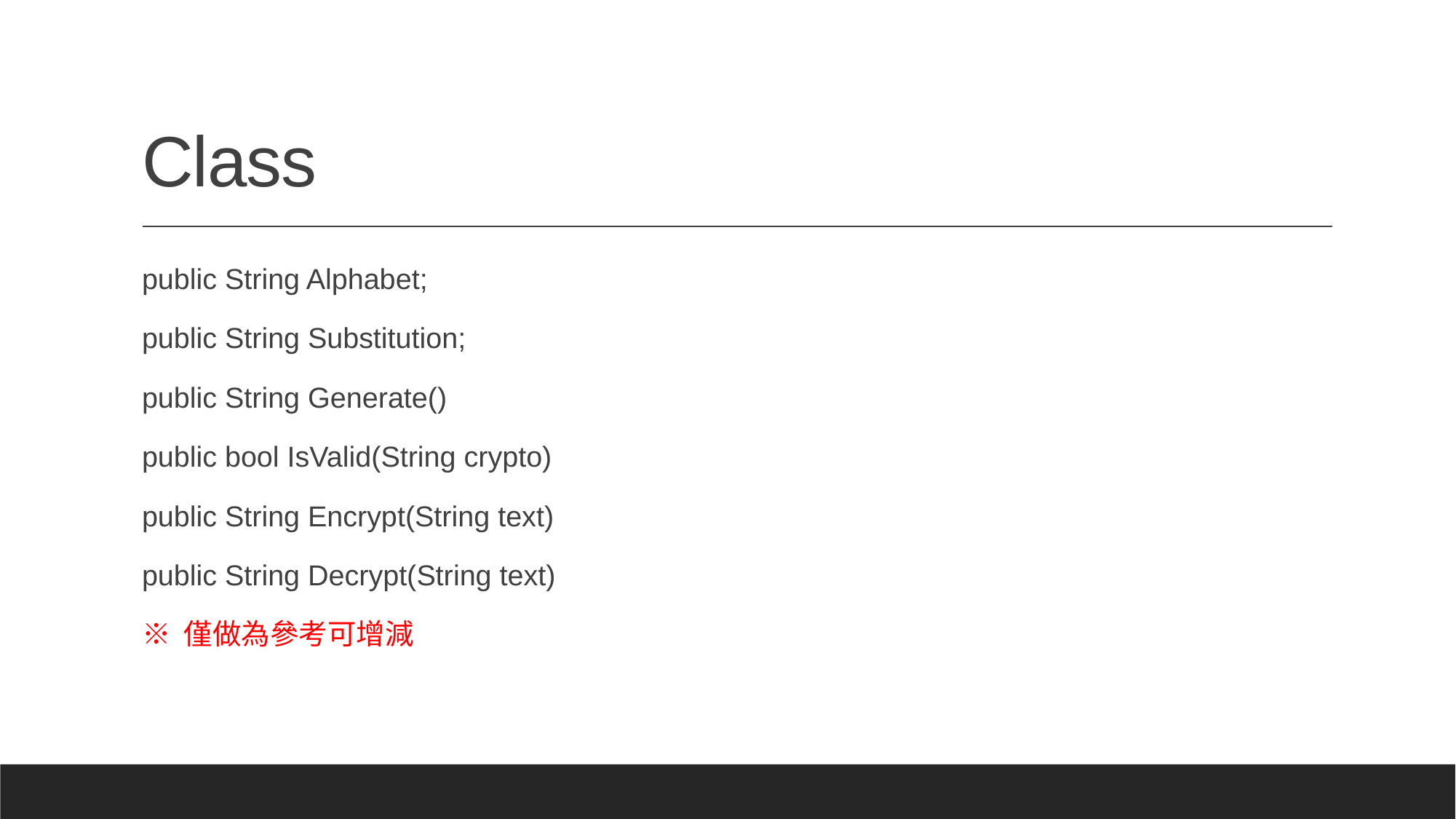

# Class
public String Alphabet;
public String Substitution;
public String Generate()
public bool IsValid(String crypto)
public String Encrypt(String text)
public String Decrypt(String text)
※ 僅做為參考可增減